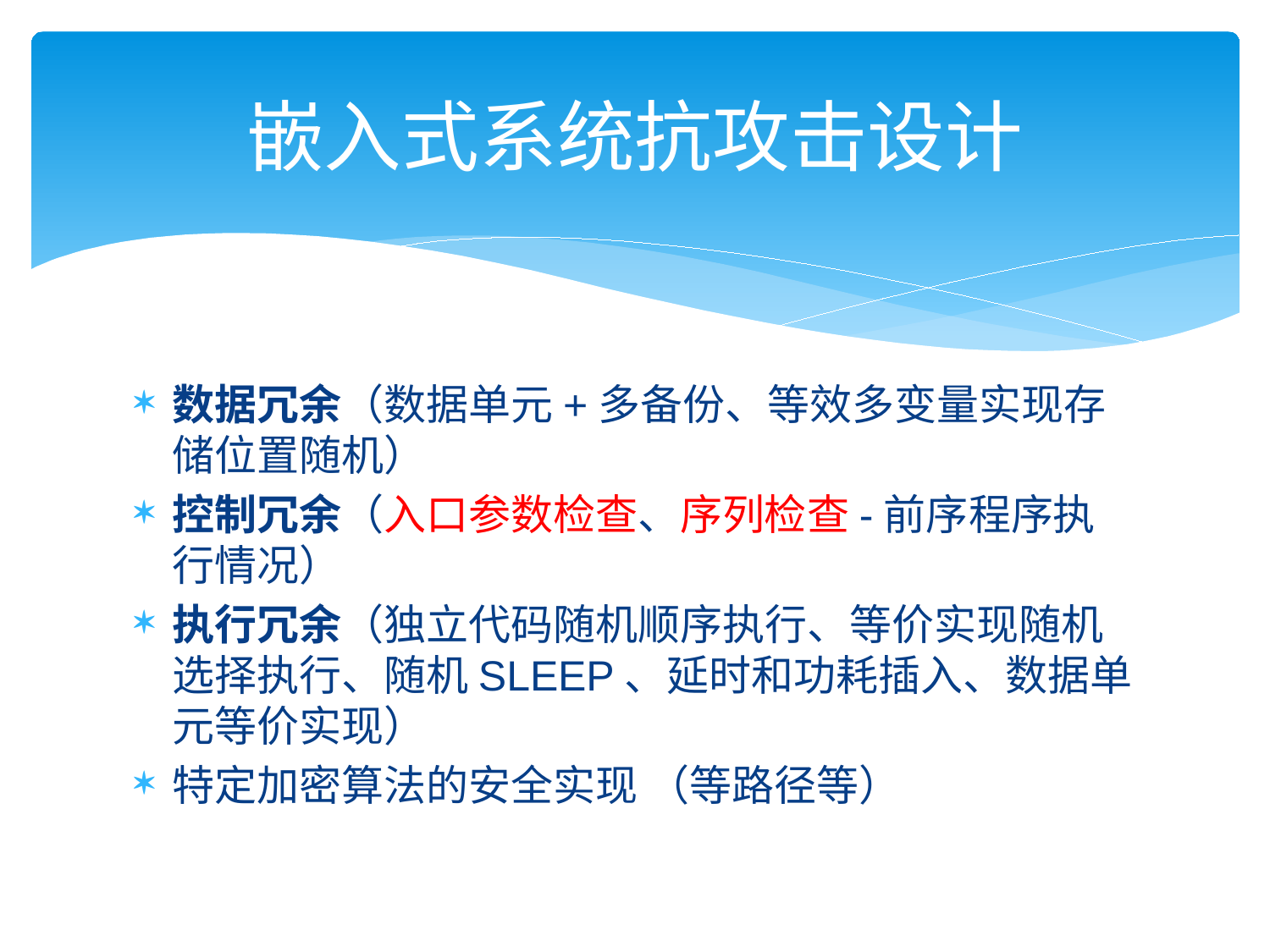

# 嵌入式系统抗攻击设计
数据冗余（数据单元+多备份、等效多变量实现存储位置随机）
控制冗余（入口参数检查、序列检查-前序程序执行情况）
执行冗余（独立代码随机顺序执行、等价实现随机选择执行、随机SLEEP、延时和功耗插入、数据单元等价实现）
特定加密算法的安全实现 （等路径等）